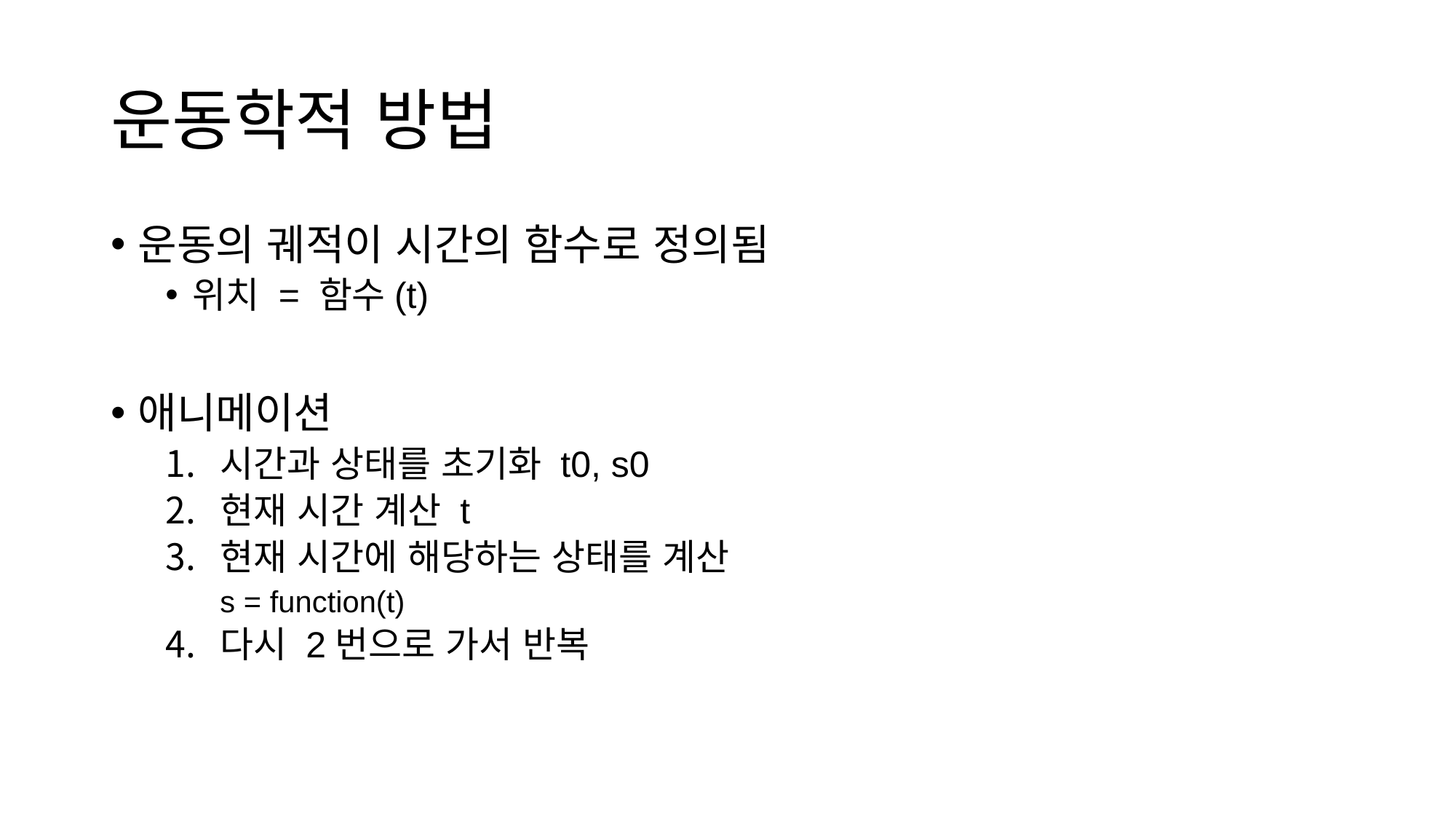

# 운동학적 방법
운동의 궤적이 시간의 함수로 정의됨
위치 = 함수(t)

애니메이션
시간과 상태를 초기화 t0, s0
현재 시간 계산 t
현재 시간에 해당하는 상태를 계산
s = function(t)
다시 2번으로 가서 반복